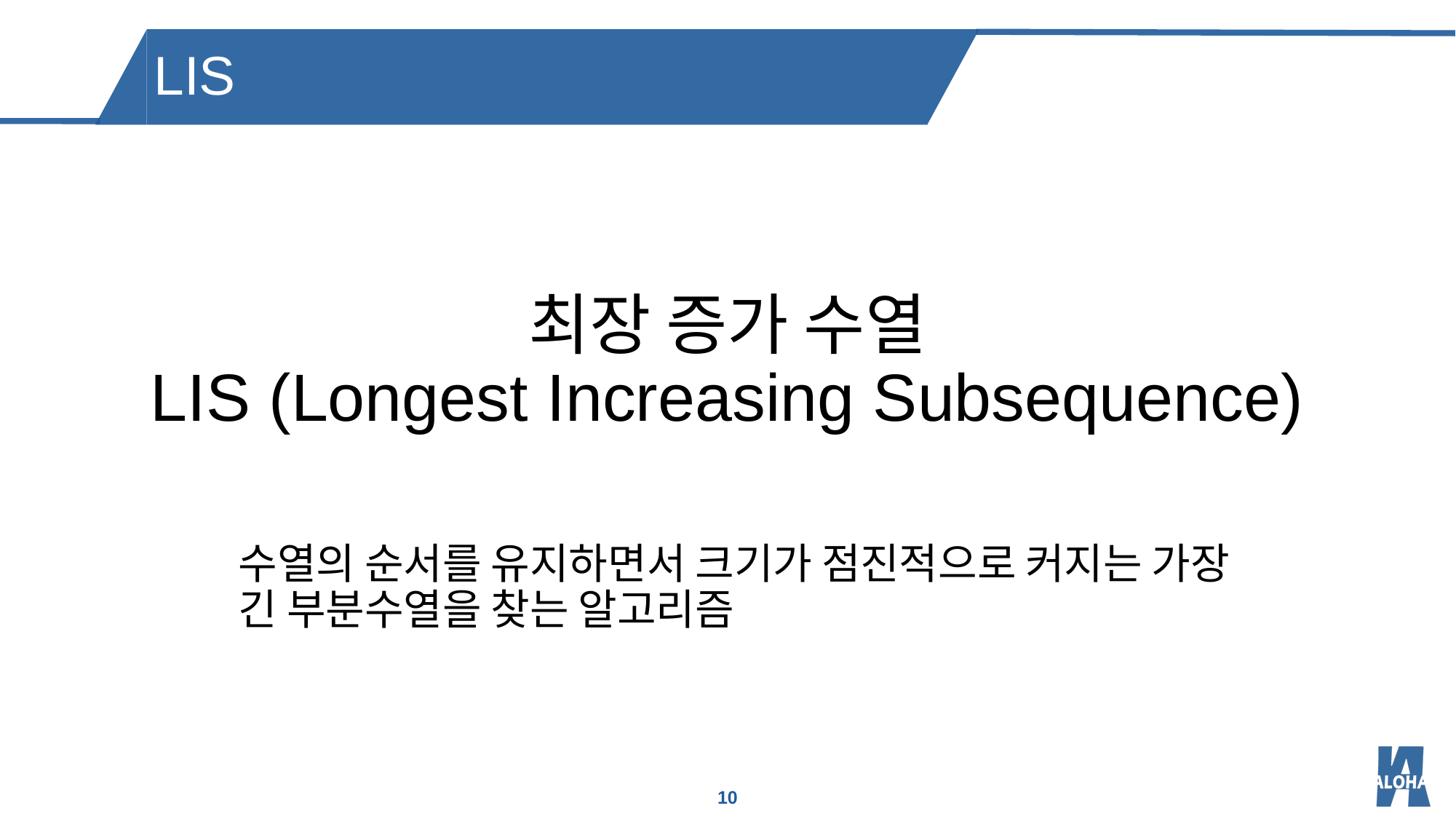

LIS
최장 증가 수열
LIS (Longest Increasing Subsequence)
수열의 순서를 유지하면서 크기가 점진적으로 커지는 가장 긴 부분수열을 찾는 알고리즘
10